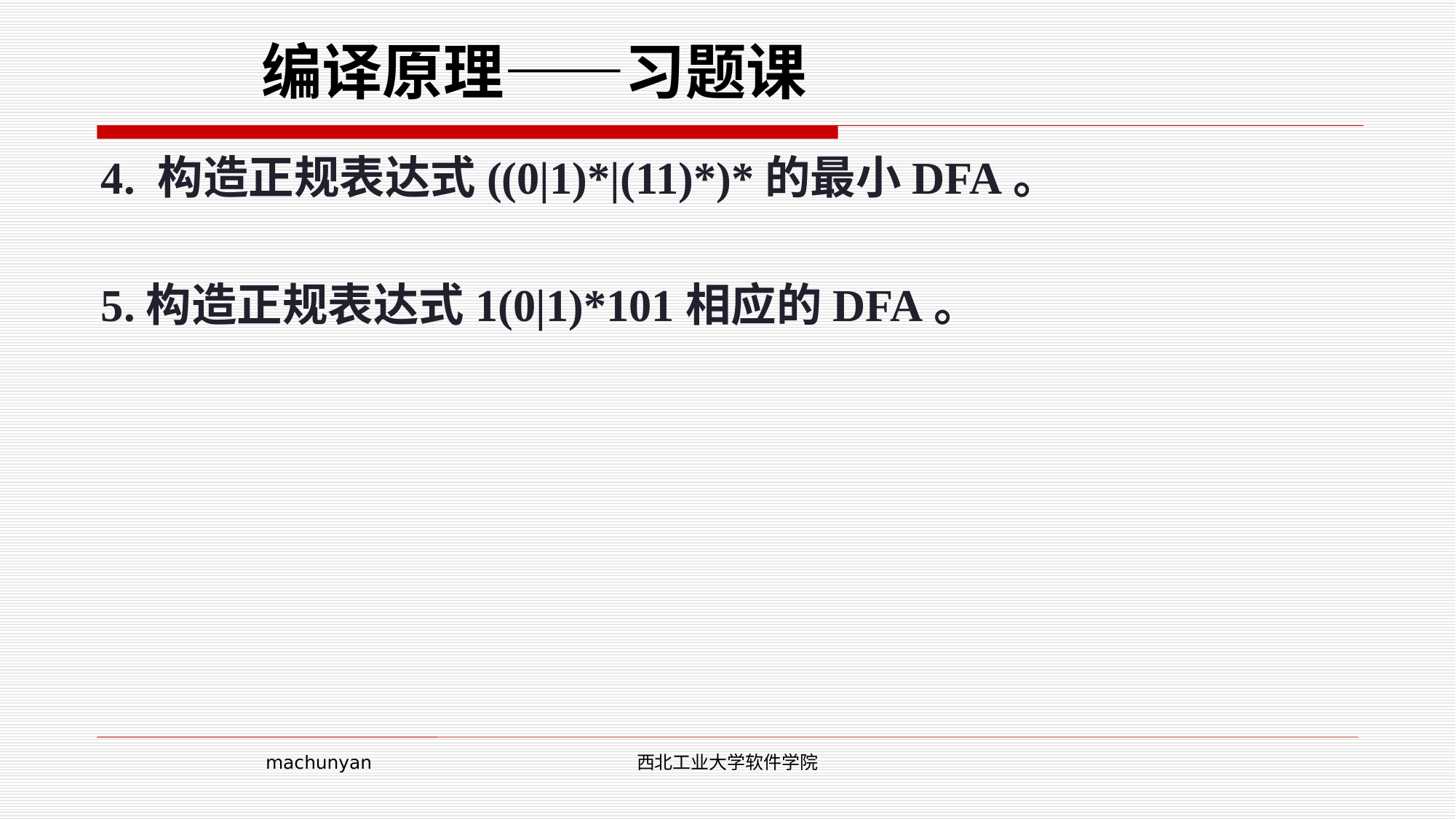

# 编译原理——习题课
4. 构造正规表达式((0|1)*|(11)*)*的最小DFA。

5.构造正规表达式1(0|1)*101相应的DFA。
machunyan
西北工业大学软件学院
5